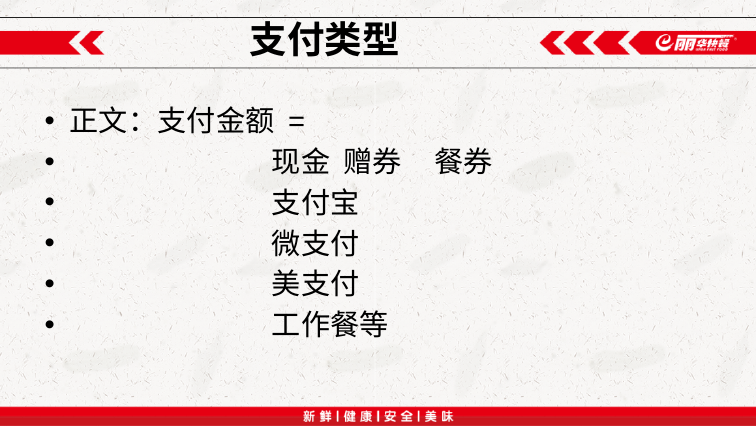

# 支付类型
正文：支付金额 =
                              现金  赠券     餐券
                              支付宝
                              微支付
                              美支付
                              工作餐等